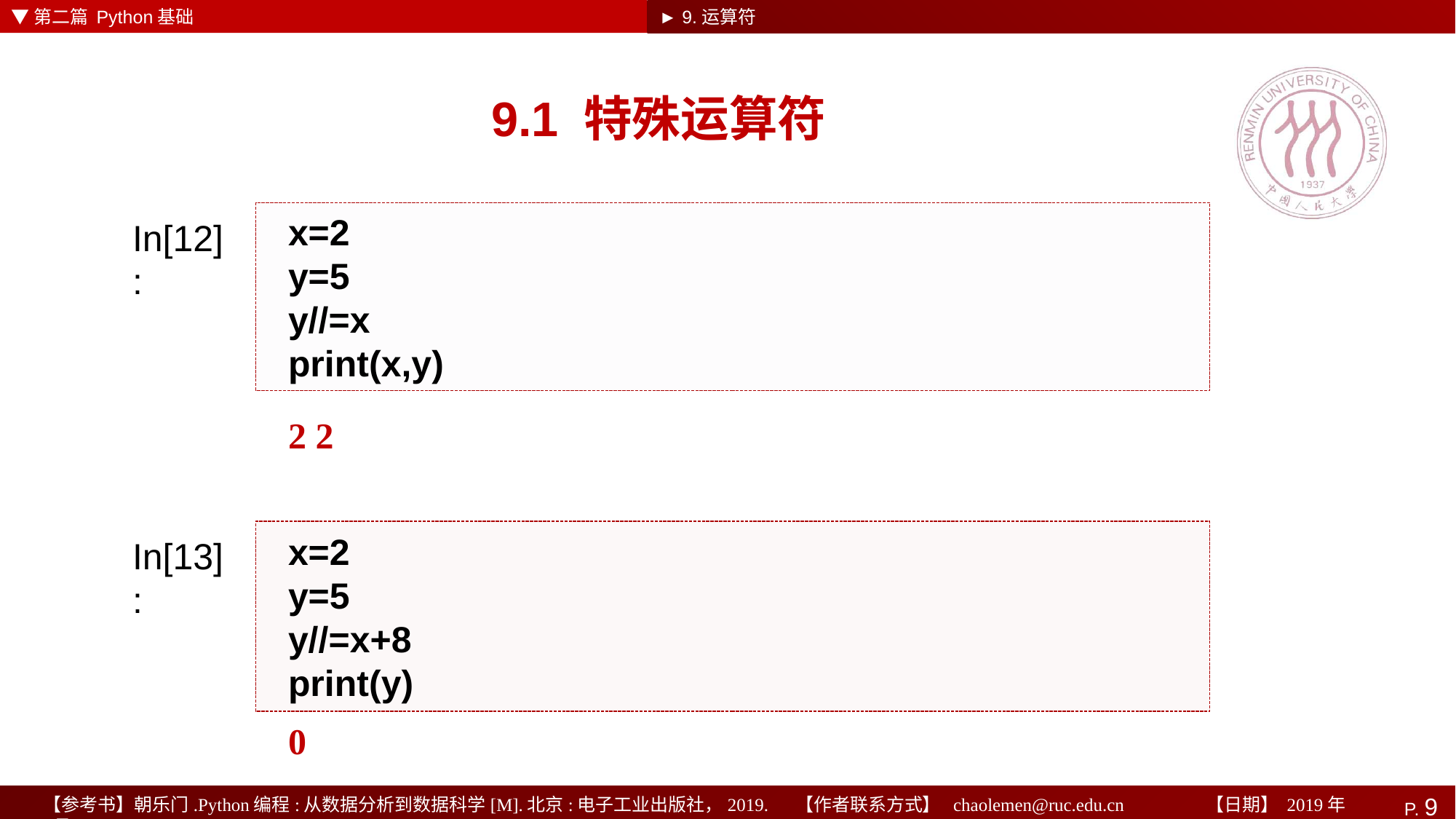

▼第二篇 Python基础
► 9.运算符
# 9.1 特殊运算符
x=2
y=5
y//=x
print(x,y)
In[12]:
2 2
x=2
y=5
y//=x+8
print(y)
In[13]:
0